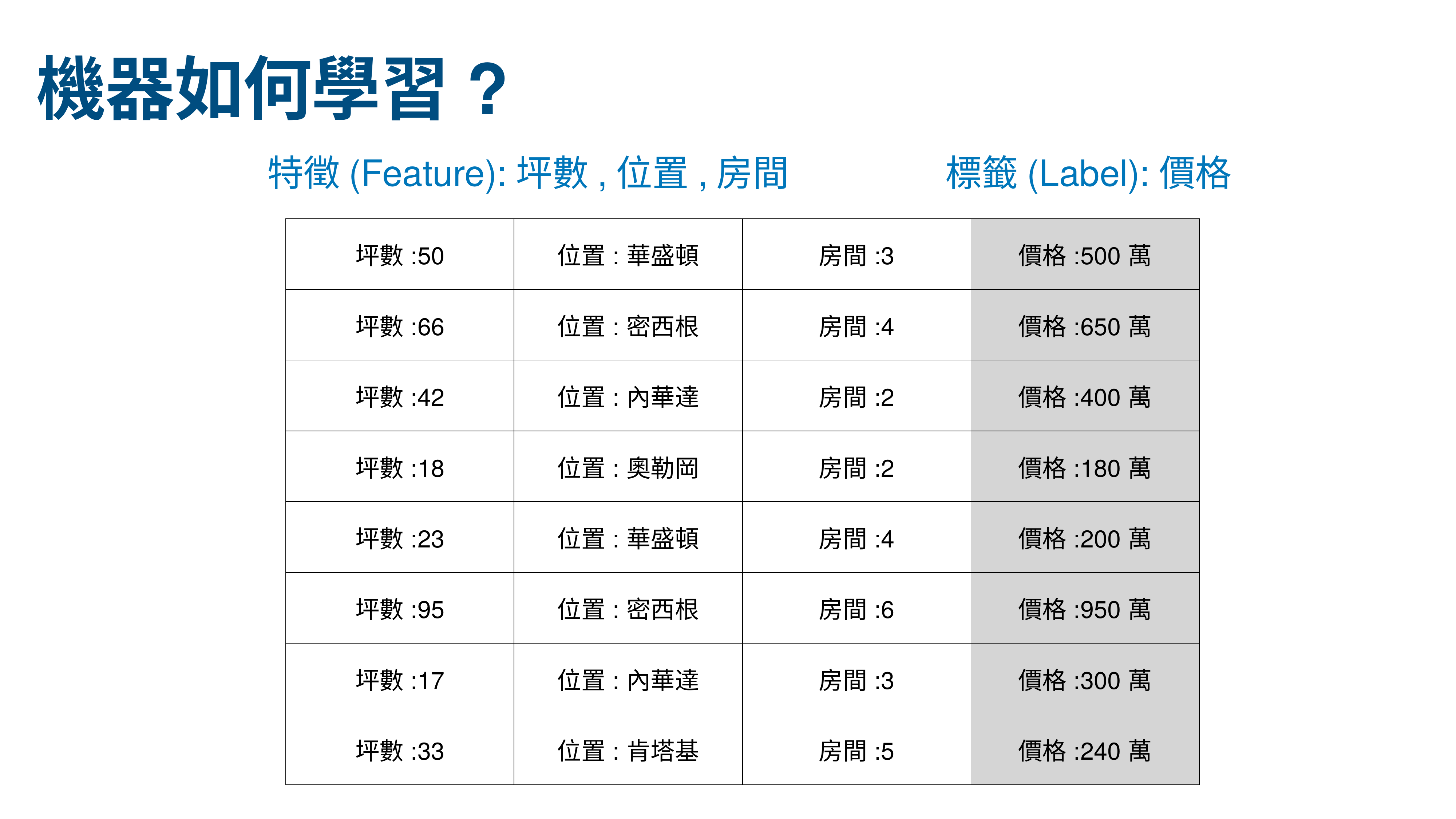

機器如何學習?
特徵(Feature):坪數,位置,房間
標籤(Label):價格
| 坪數:50 | 位置:華盛頓 | 房間:3 | 價格:500萬 |
| --- | --- | --- | --- |
| 坪數:66 | 位置:密西根 | 房間:4 | 價格:650萬 |
| 坪數:42 | 位置:內華達 | 房間:2 | 價格:400萬 |
| 坪數:18 | 位置:奧勒岡 | 房間:2 | 價格:180萬 |
| 坪數:23 | 位置:華盛頓 | 房間:4 | 價格:200萬 |
| 坪數:95 | 位置:密西根 | 房間:6 | 價格:950萬 |
| 坪數:17 | 位置:內華達 | 房間:3 | 價格:300萬 |
| 坪數:33 | 位置:肯塔基 | 房間:5 | 價格:240萬 |